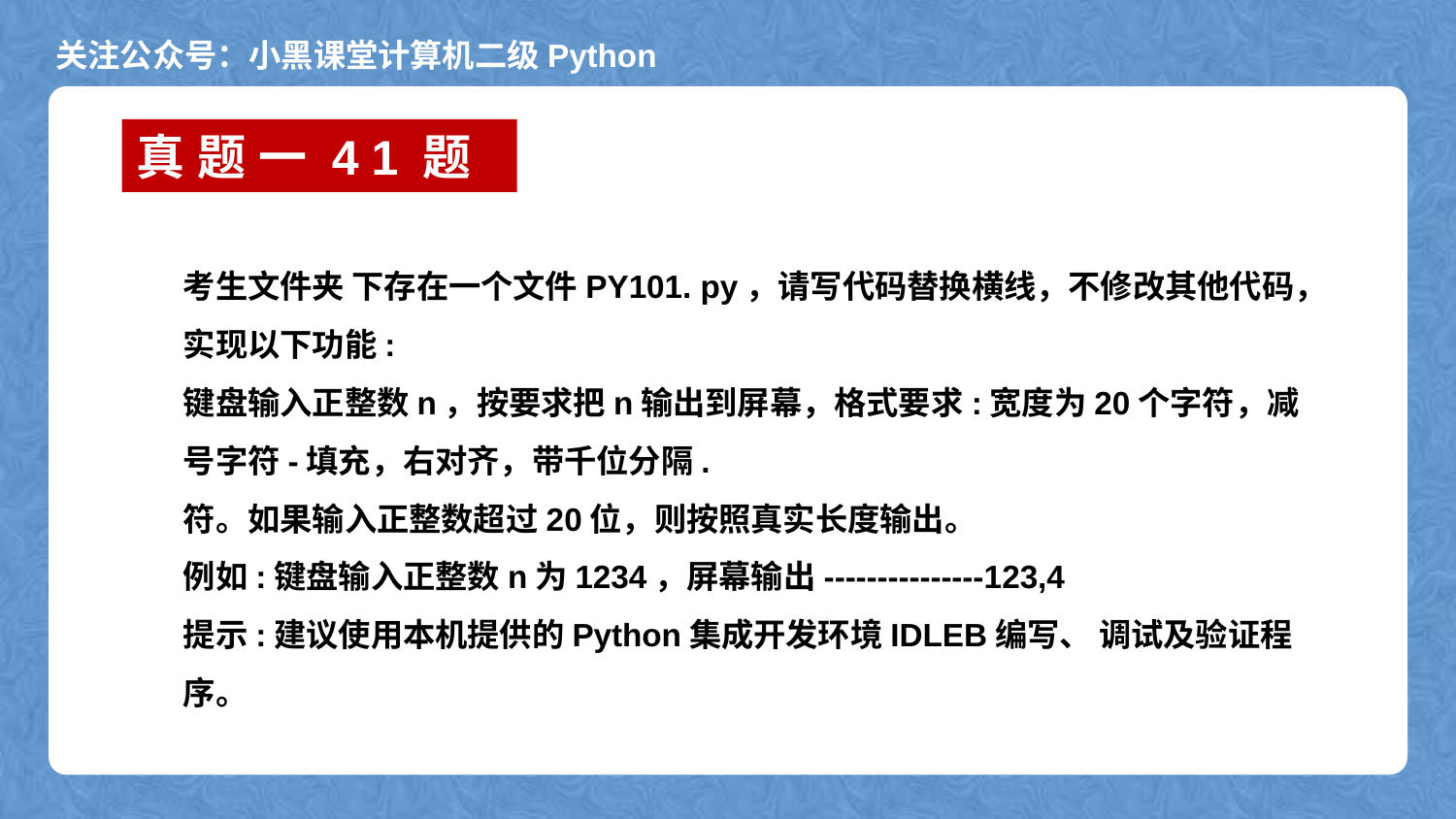

真题一41题
考生文件夹 下存在一个文件PY101. py，请写代码替换横线，不修改其他代码，实现以下功能:
键盘输入正整数n，按要求把n输出到屏幕，格式要求:宽度为20个字符，减号字符-填充，右对齐，带千位分隔.
符。如果输入正整数超过20位，则按照真实长度输出。
例如:键盘输入正整数n为1234，屏幕输出---------------123,4
提示:建议使用本机提供的Python集成开发环境IDLEB编写、 调试及验证程序。